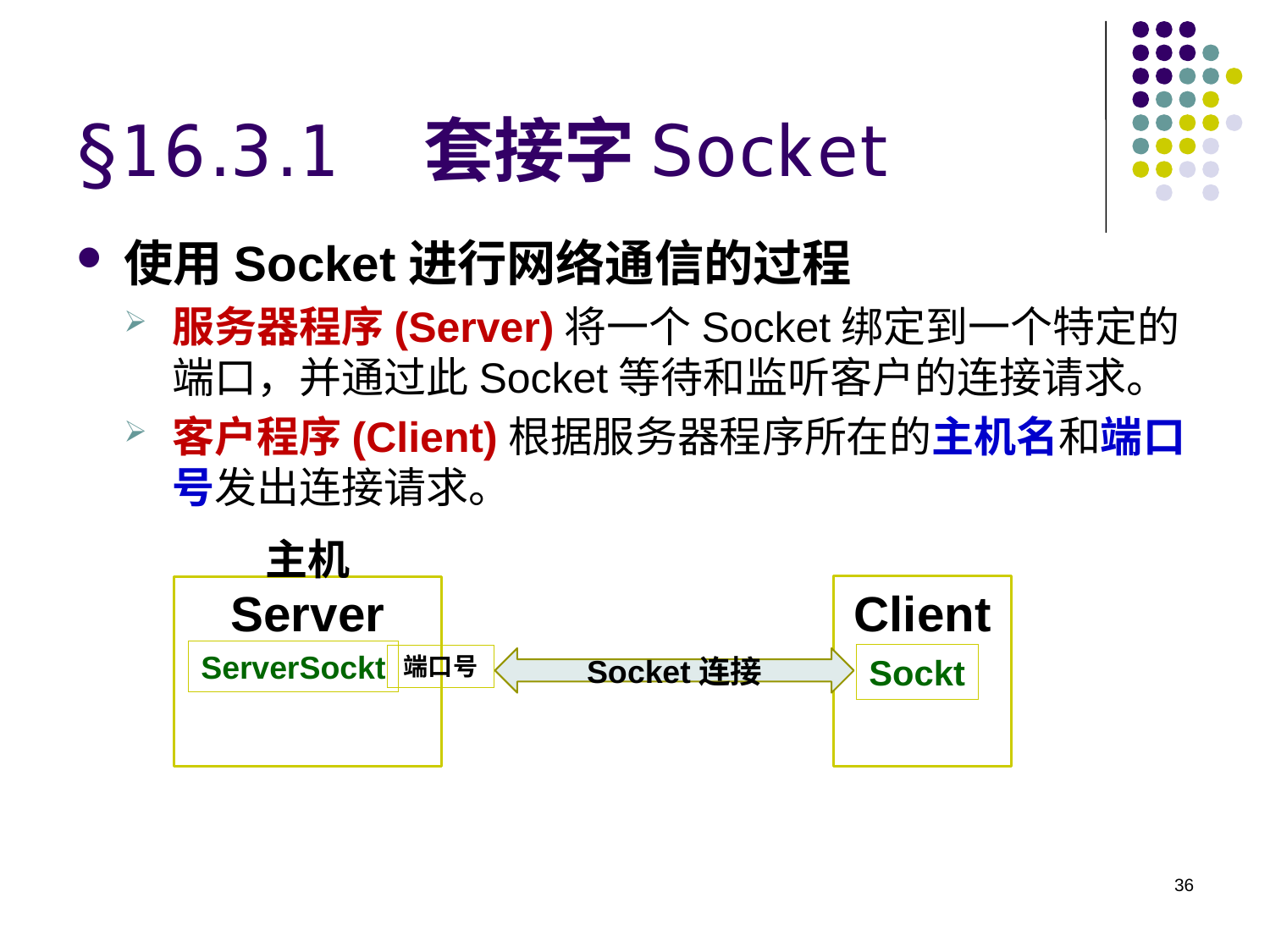

# §16.3.1   套接字Socket
使用Socket进行网络通信的过程
服务器程序(Server)将一个Socket绑定到一个特定的端口，并通过此Socket等待和监听客户的连接请求。
客户程序(Client)根据服务器程序所在的主机名和端口号发出连接请求。

主机
Client

Server

ServerSockt
Sockt
端口号
Socket连接
36